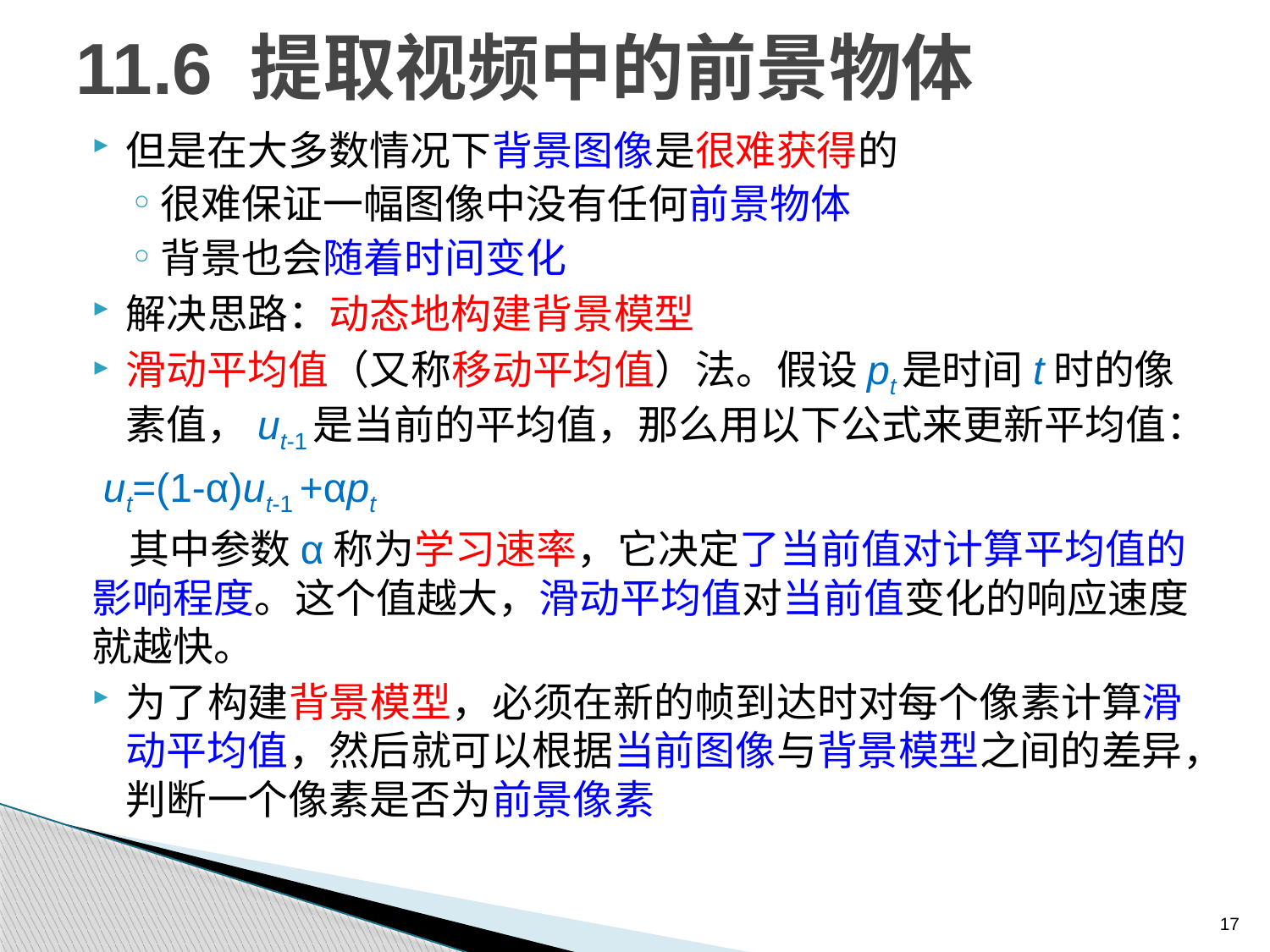

# 11.6 提取视频中的前景物体
但是在大多数情况下背景图像是很难获得的
很难保证一幅图像中没有任何前景物体
背景也会随着时间变化
解决思路：动态地构建背景模型
滑动平均值（又称移动平均值）法。假设pt是时间t时的像素值，ut-1是当前的平均值，那么用以下公式来更新平均值：
		 ut=(1-α)ut-1 +αpt
   其中参数α称为学习速率，它决定了当前值对计算平均值的影响程度。这个值越大，滑动平均值对当前值变化的响应速度就越快。
为了构建背景模型，必须在新的帧到达时对每个像素计算滑动平均值，然后就可以根据当前图像与背景模型之间的差异，判断一个像素是否为前景像素
17